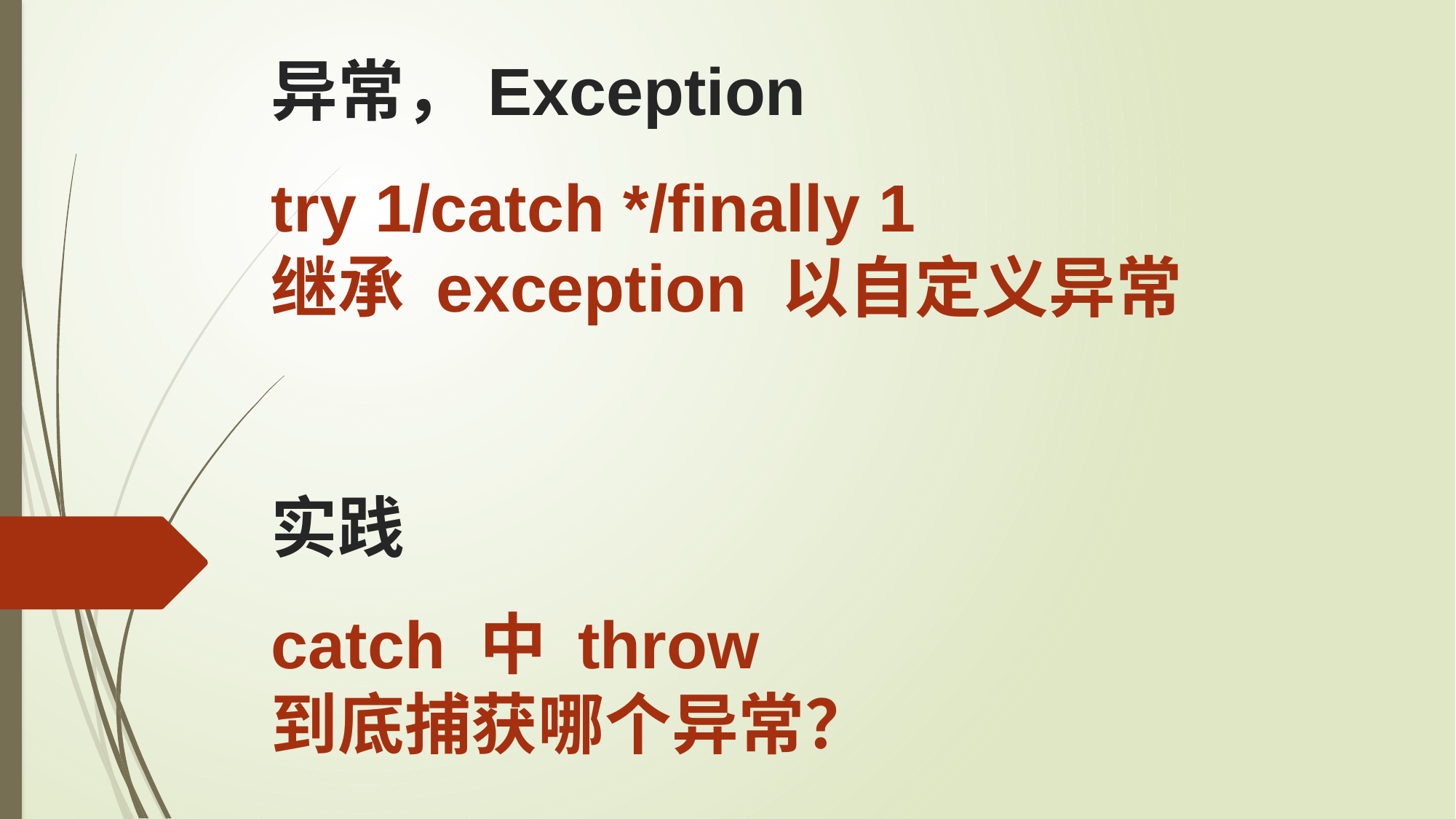

异常，Exception

try 1/catch */finally 1
继承 exception 以自定义异常

实践

catch 中 throw
到底捕获哪个异常？